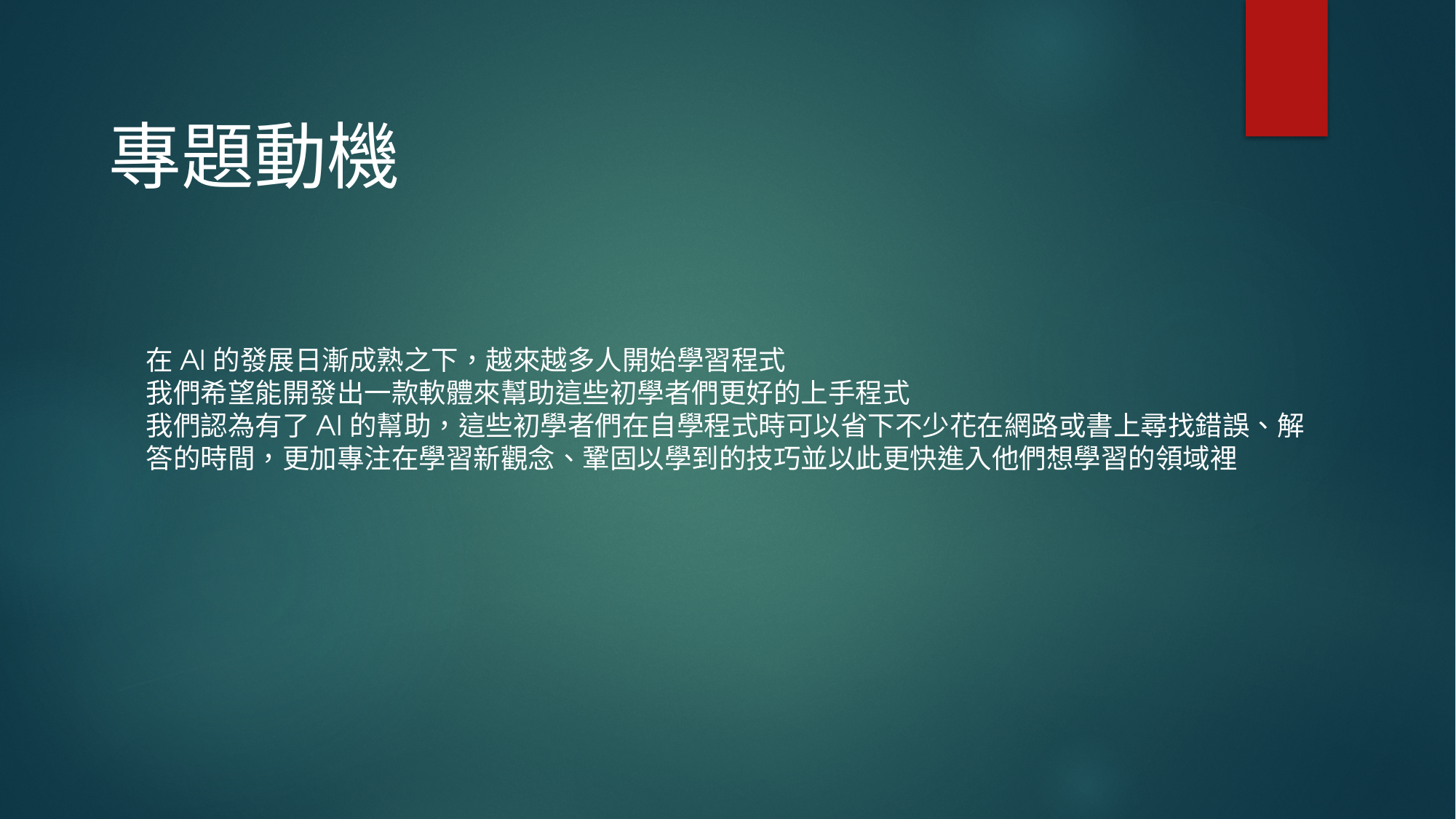

專題動機
在AI的發展日漸成熟之下，越來越多人開始學習程式
我們希望能開發出一款軟體來幫助這些初學者們更好的上手程式
我們認為有了AI的幫助，這些初學者們在自學程式時可以省下不少花在網路或書上尋找錯誤、解答的時間，更加專注在學習新觀念、鞏固以學到的技巧並以此更快進入他們想學習的領域裡